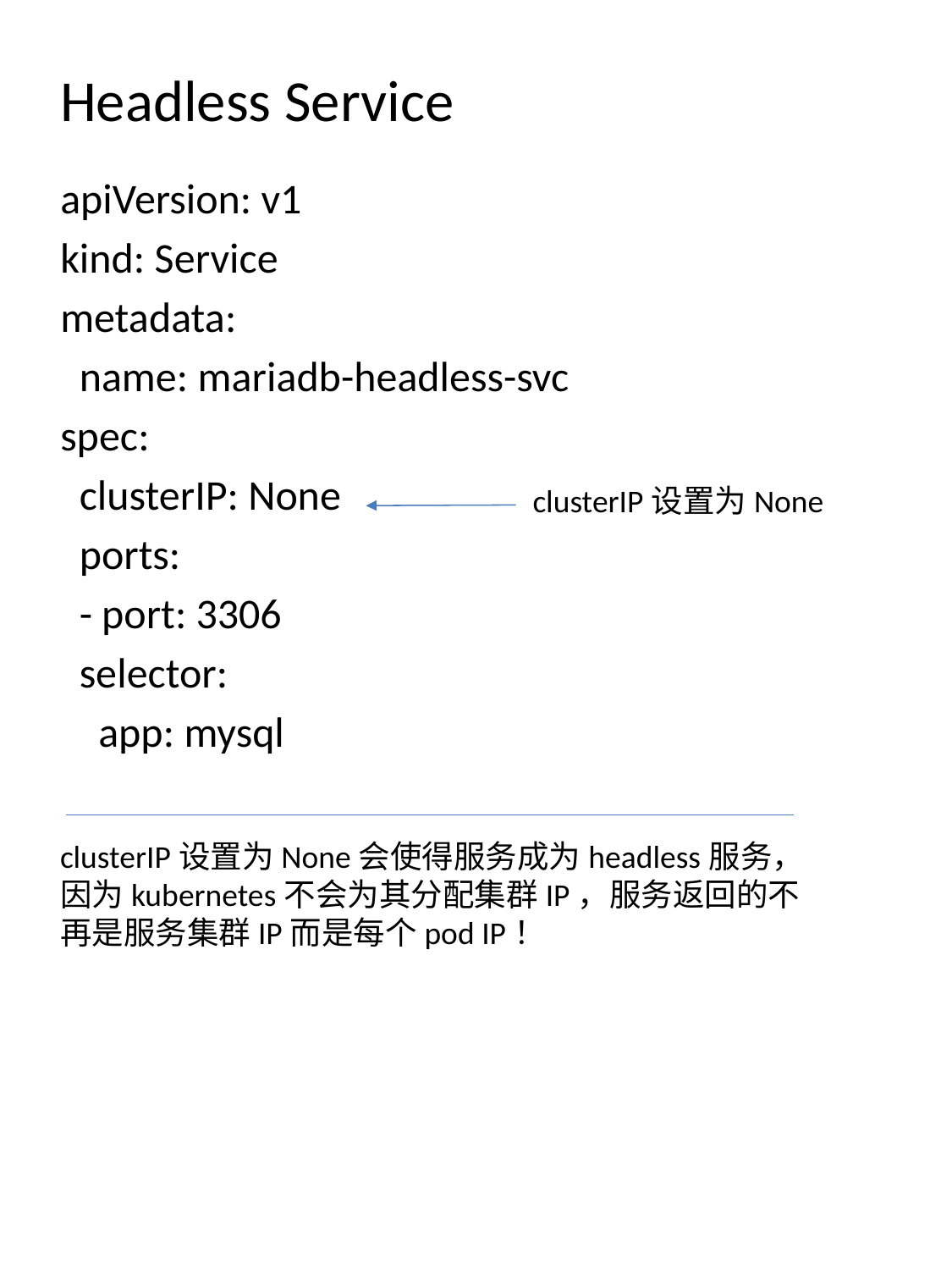

# Headless Service
apiVersion: v1
kind: Service
metadata:
  name: mariadb-headless-svc
spec:
  clusterIP: None
  ports:
  - port: 3306
  selector:
    app: mysql
clusterIP设置为None
clusterIP设置为None会使得服务成为headless服务，因为kubernetes不会为其分配集群IP，服务返回的不再是服务集群IP而是每个pod IP！